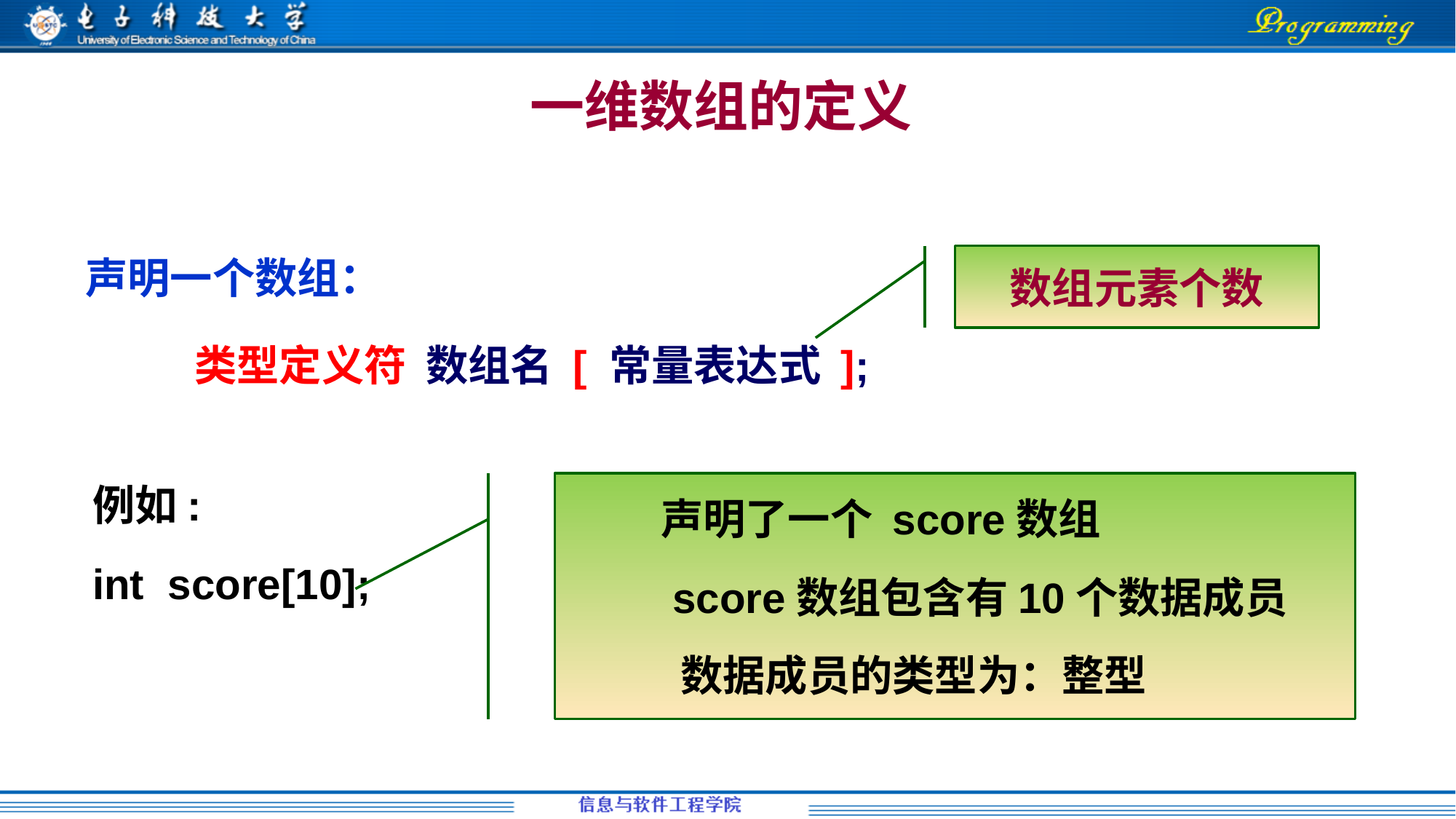

# 一维数组的定义
数组元素个数
声明一个数组：
	类型定义符  数组名 [ 常量表达式 ];
例如:
int  score[10];
声明了一个 score数组
 score数组包含有10个数据成员
 数据成员的类型为：整型